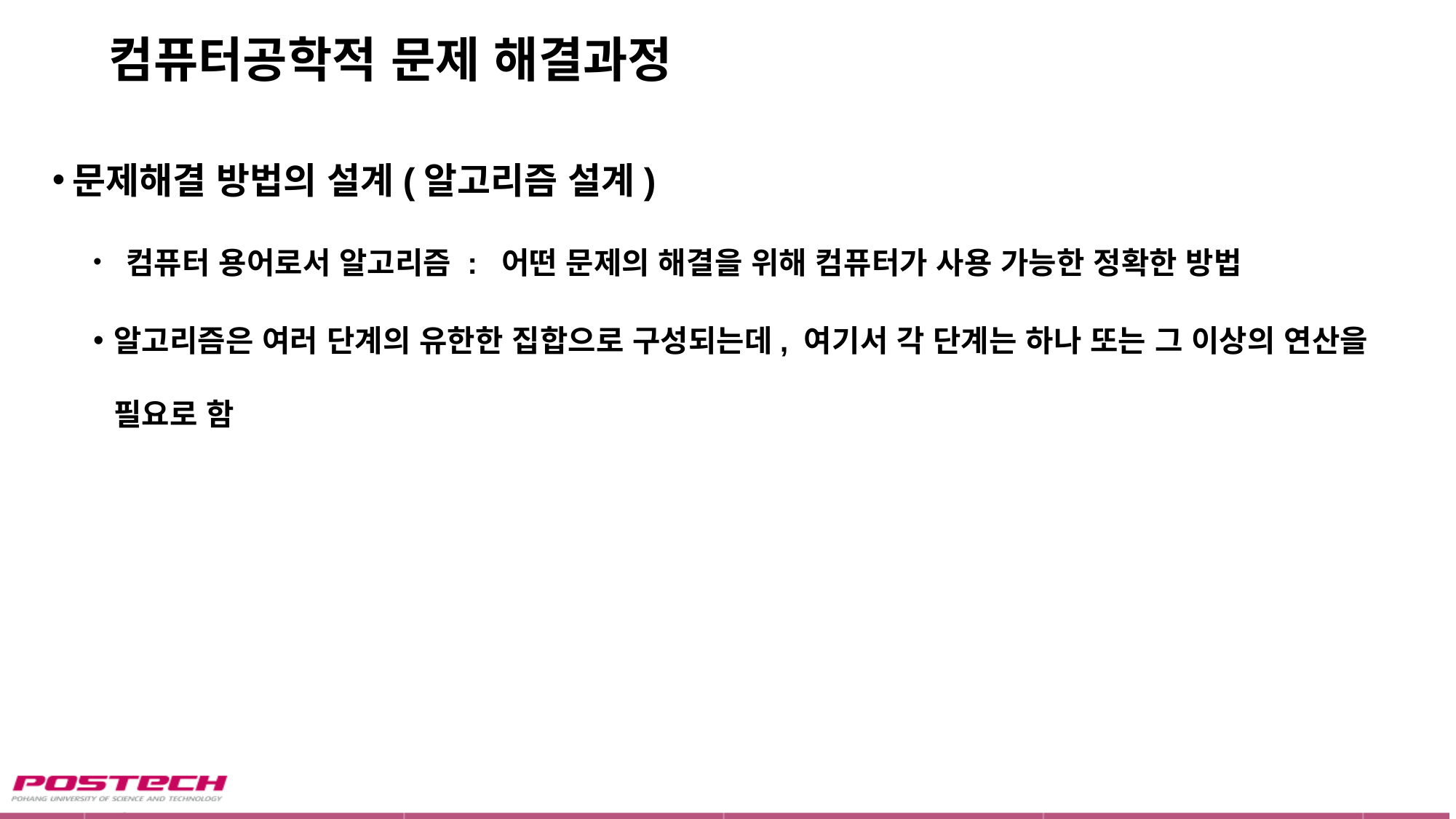

# 컴퓨터공학적 문제 해결과정
문제해결 방법의 설계(알고리즘 설계)
 컴퓨터 용어로서 알고리즘 :  어떤 문제의 해결을 위해 컴퓨터가 사용 가능한 정확한 방법
알고리즘은 여러 단계의 유한한 집합으로 구성되는데, 여기서 각 단계는 하나 또는 그 이상의 연산을 필요로 함